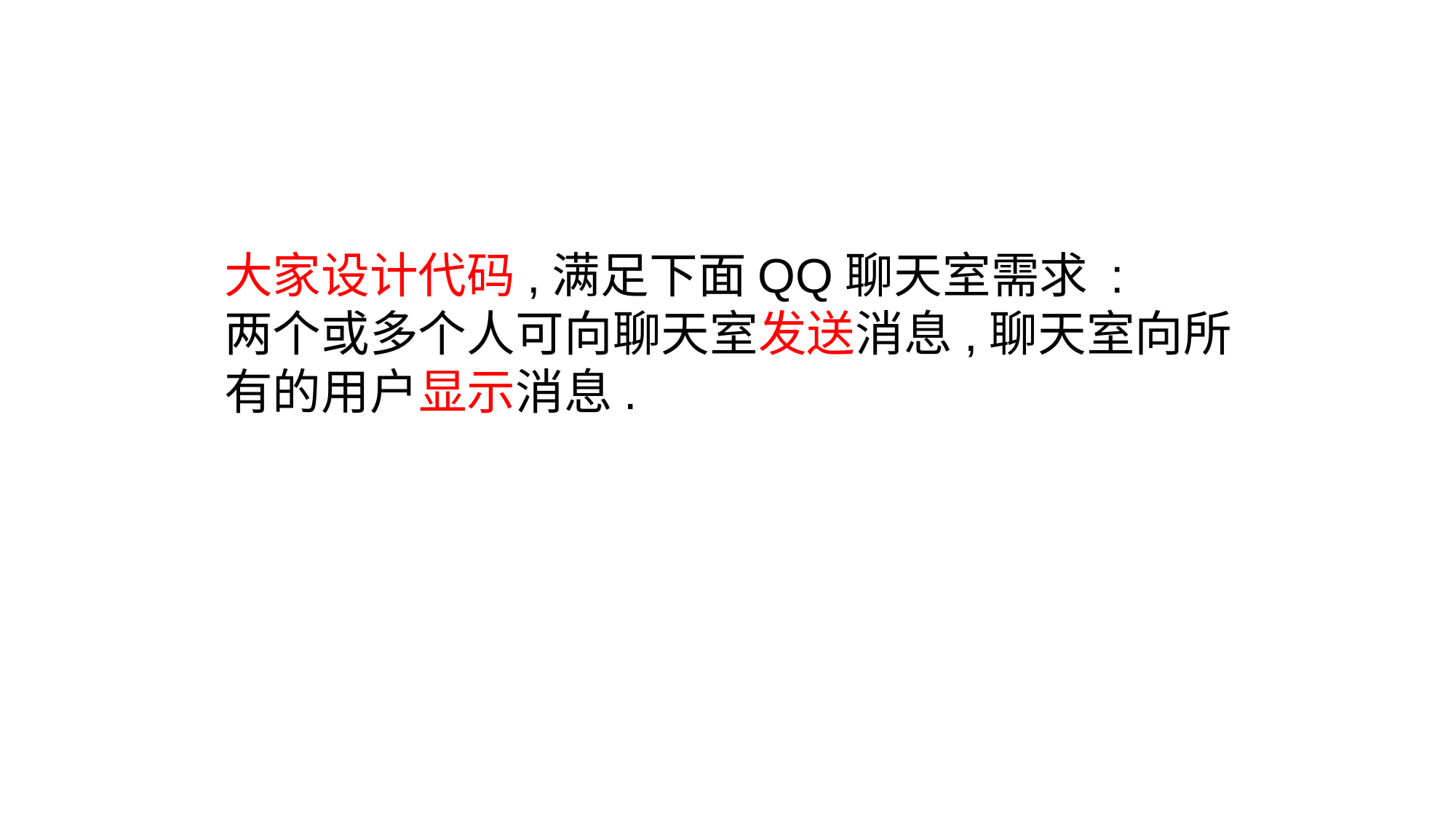

大家设计代码,满足下面QQ聊天室需求 :
两个或多个人可向聊天室发送消息,聊天室向所有的用户显示消息.